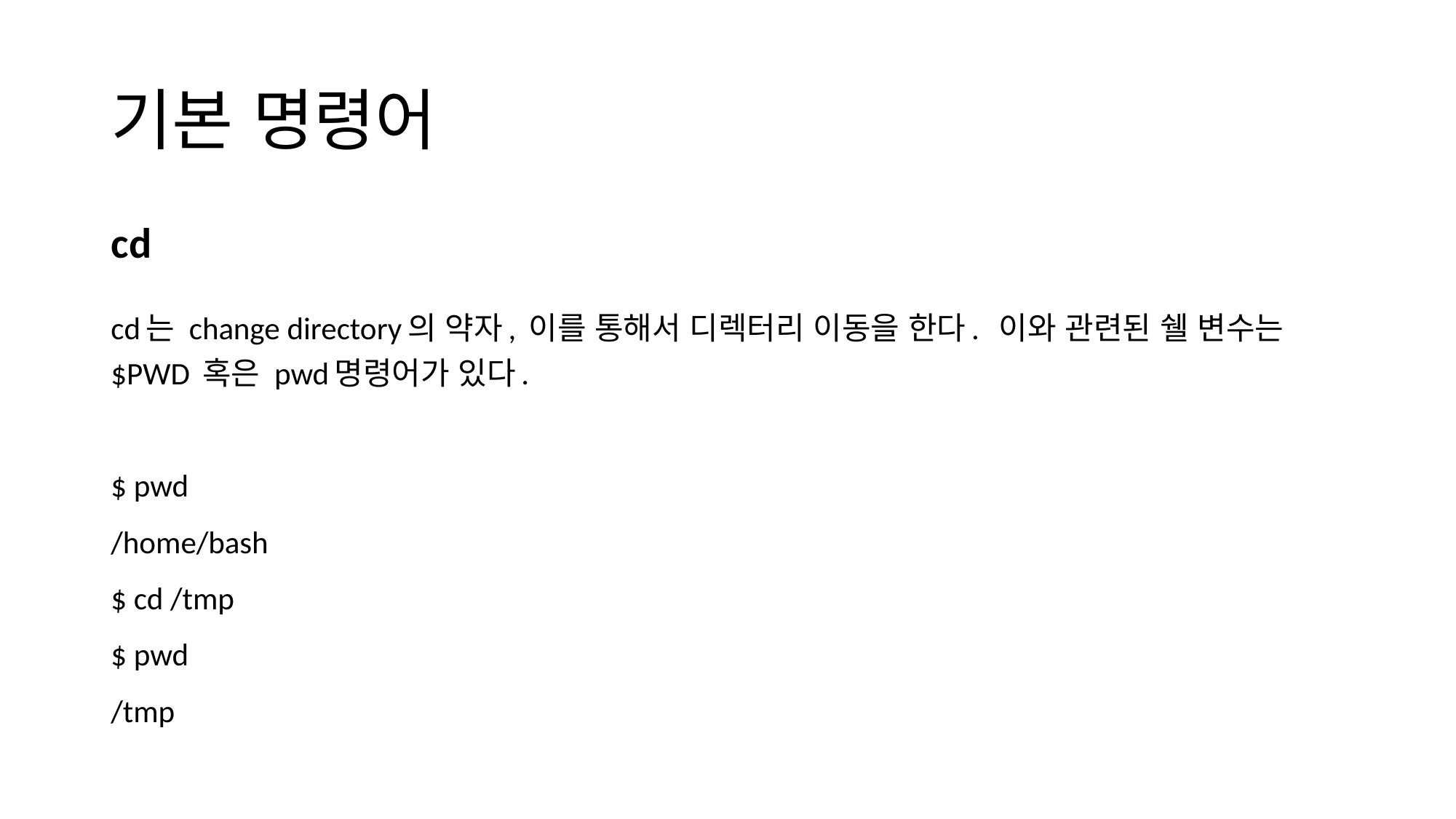

# 기본 명령어
cd
cd는 change directory의 약자, 이를 통해서 디렉터리 이동을 한다.  이와 관련된 쉘 변수는 $PWD 혹은 pwd명령어가 있다.

$ pwd
/home/bash
$ cd /tmp
$ pwd
/tmp